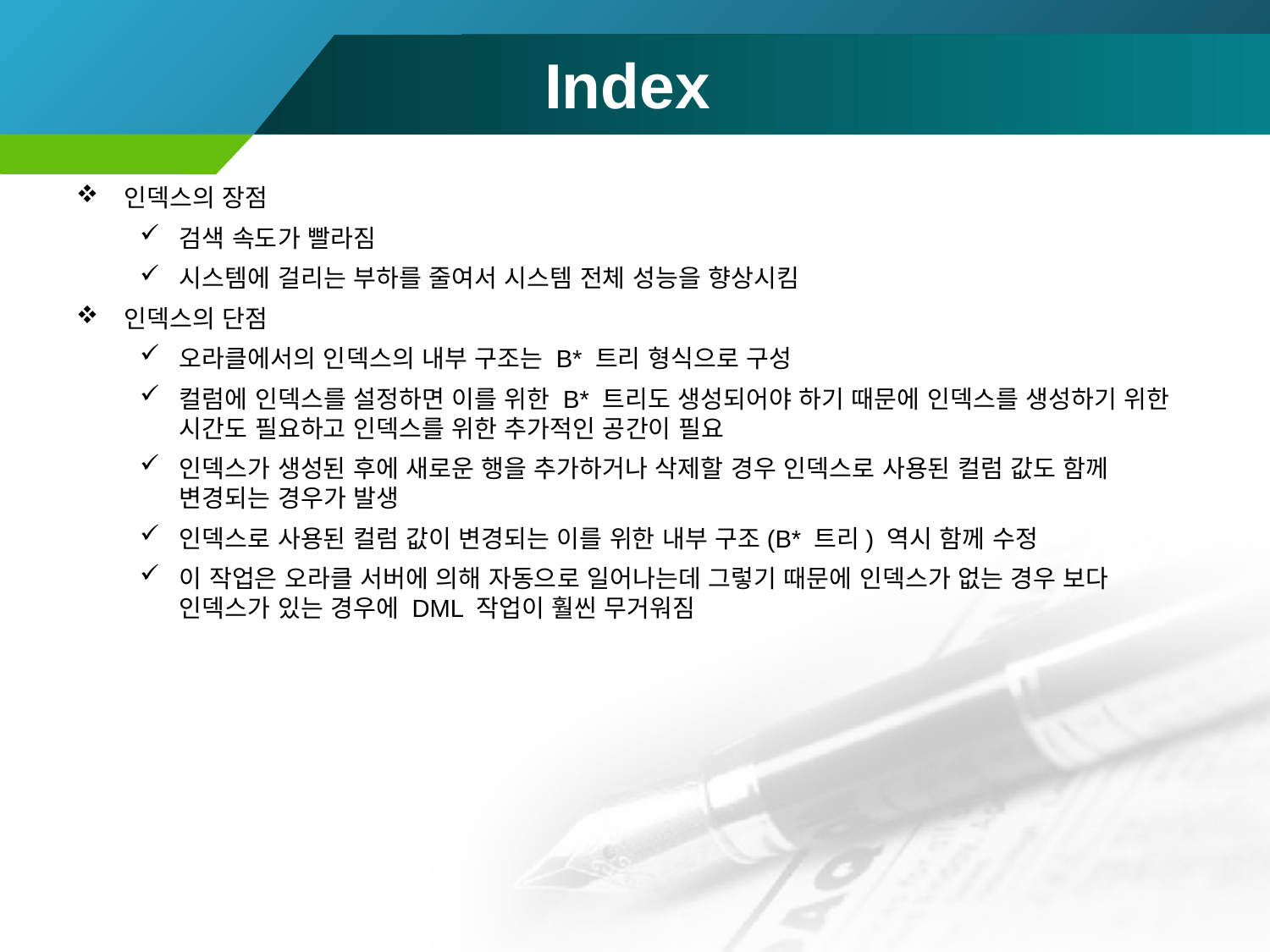

Index
인덱스의 장점
검색 속도가 빨라짐
시스템에 걸리는 부하를 줄여서 시스템 전체 성능을 향상시킴
인덱스의 단점
오라클에서의 인덱스의 내부 구조는 B* 트리 형식으로 구성
컬럼에 인덱스를 설정하면 이를 위한 B* 트리도 생성되어야 하기 때문에 인덱스를 생성하기 위한 시간도 필요하고 인덱스를 위한 추가적인 공간이 필요
인덱스가 생성된 후에 새로운 행을 추가하거나 삭제할 경우 인덱스로 사용된 컬럼 값도 함께 변경되는 경우가 발생
인덱스로 사용된 컬럼 값이 변경되는 이를 위한 내부 구조(B* 트리) 역시 함께 수정
이 작업은 오라클 서버에 의해 자동으로 일어나는데 그렇기 때문에 인덱스가 없는 경우 보다 인덱스가 있는 경우에 DML 작업이 훨씬 무거워짐